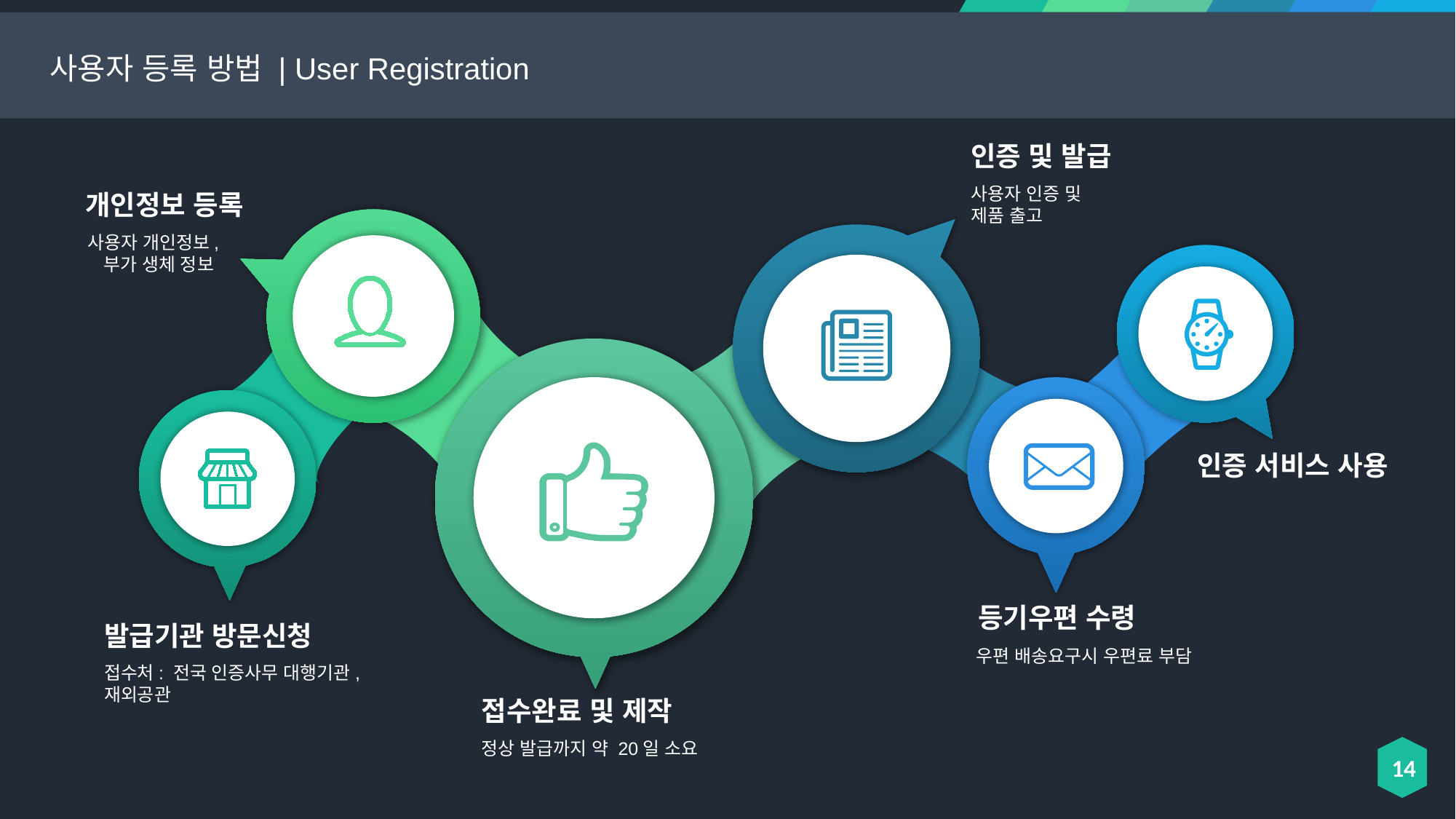

사용자 등록 방법 | User Registration
인증 및 발급
사용자 인증 및
제품 출고
개인정보 등록

사용자 개인정보,
부가 생체 정보

인증 서비스 사용

등기우편 수령
발급기관 방문신청
우편 배송요구시 우편료 부담
접수처: 전국 인증사무 대행기관, 재외공관
접수완료 및 제작
정상 발급까지 약 20일 소요